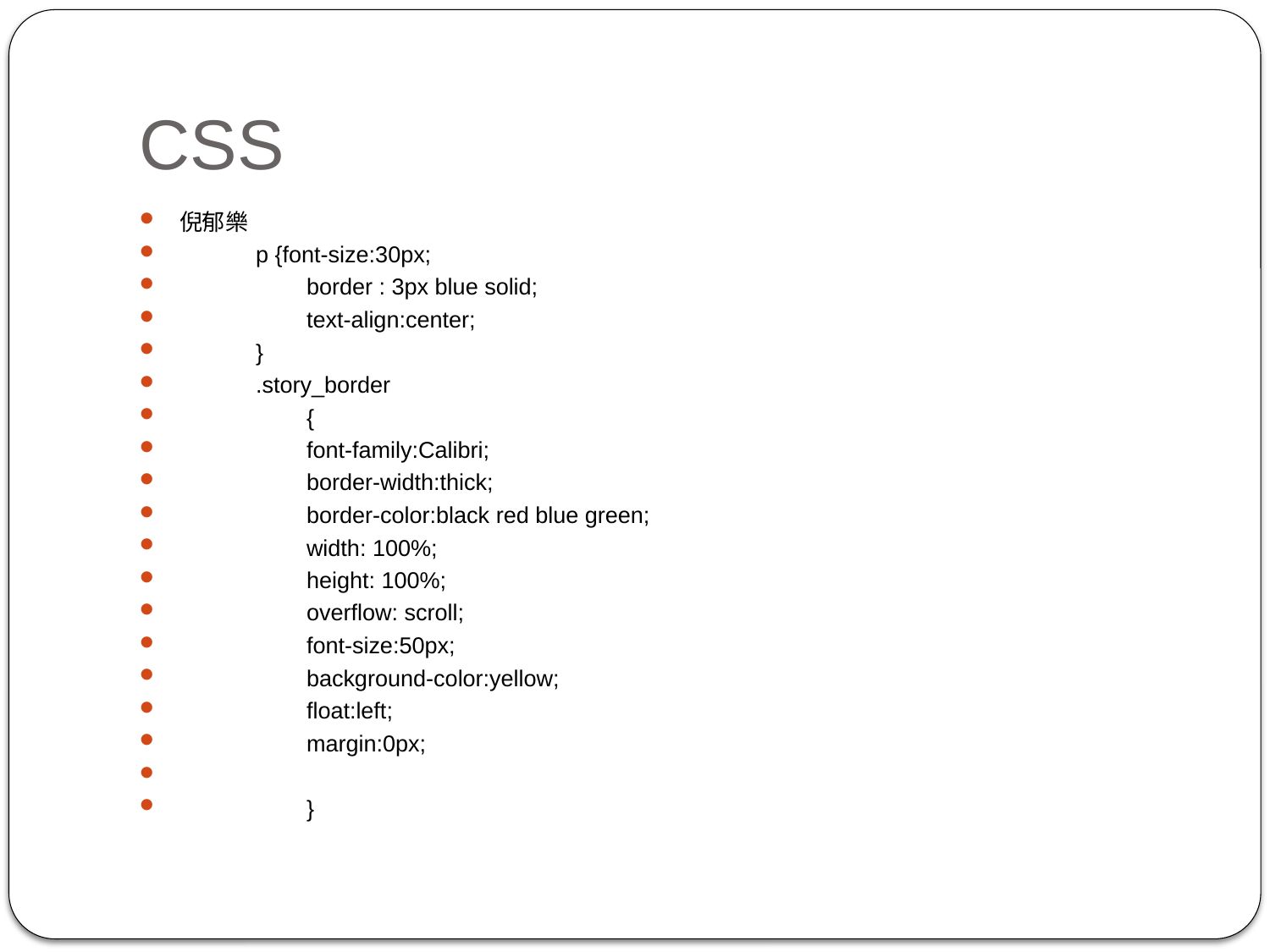

# CSS
倪郁樂
	  p {font-size:30px;
		border : 3px blue solid;
		text-align:center;
	  }
	  .story_border
		{
		font-family:Calibri;
		border-width:thick;
		border-color:black red blue green;
		width: 100%;
		height: 100%;
		overflow: scroll;
		font-size:50px;
		background-color:yellow;
		float:left;
		margin:0px;

		}